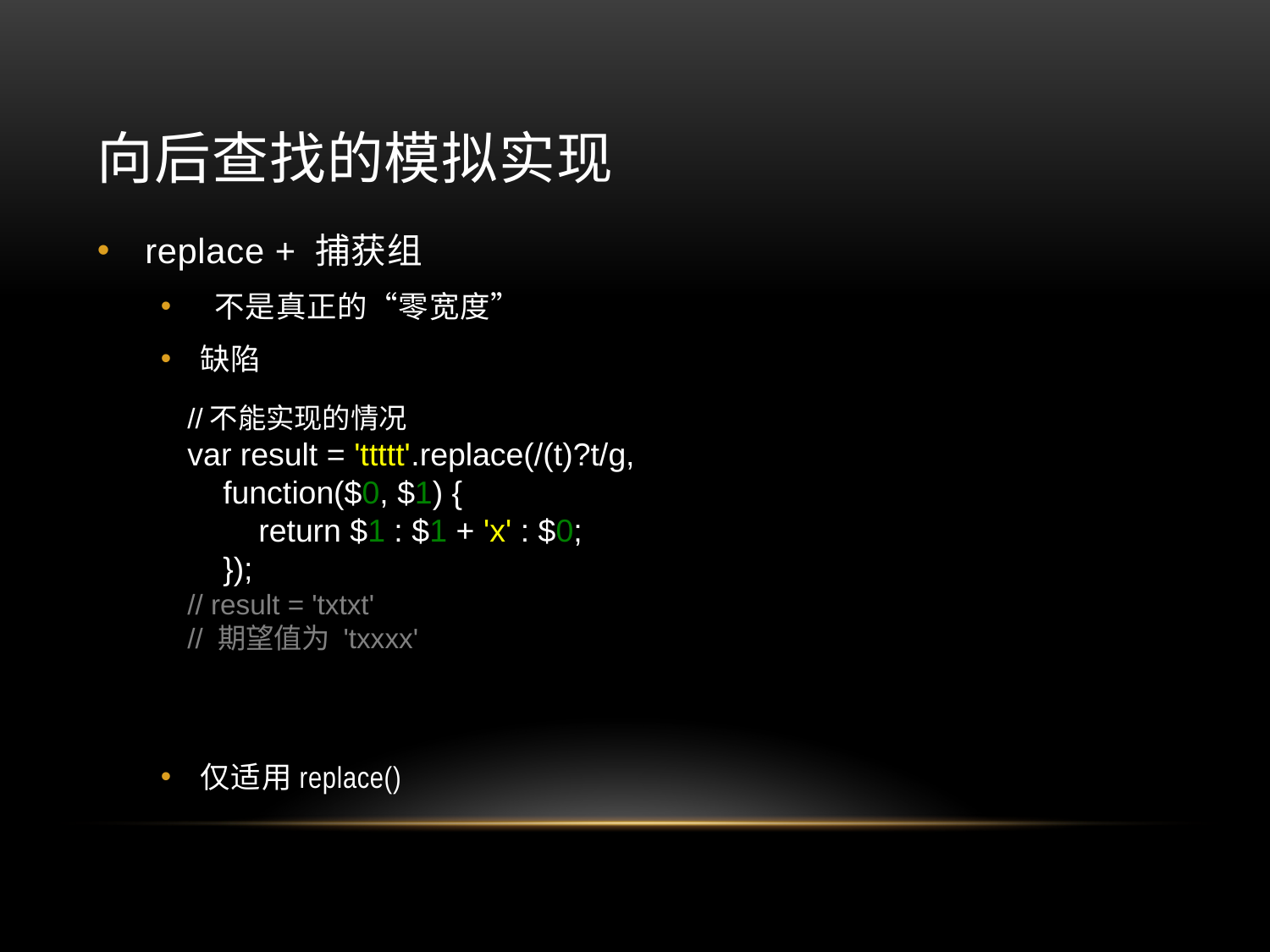

# 向后查找的模拟实现
replace + 捕获组
 不是真正的“零宽度”
缺陷

仅适用replace()
//不能实现的情况
var result = 'ttttt'.replace(/(t)?t/g,
    function($0, $1) {
        return $1 : $1 + 'x' : $0;
    });
// result = 'txtxt'
// 期望值为 'txxxx'